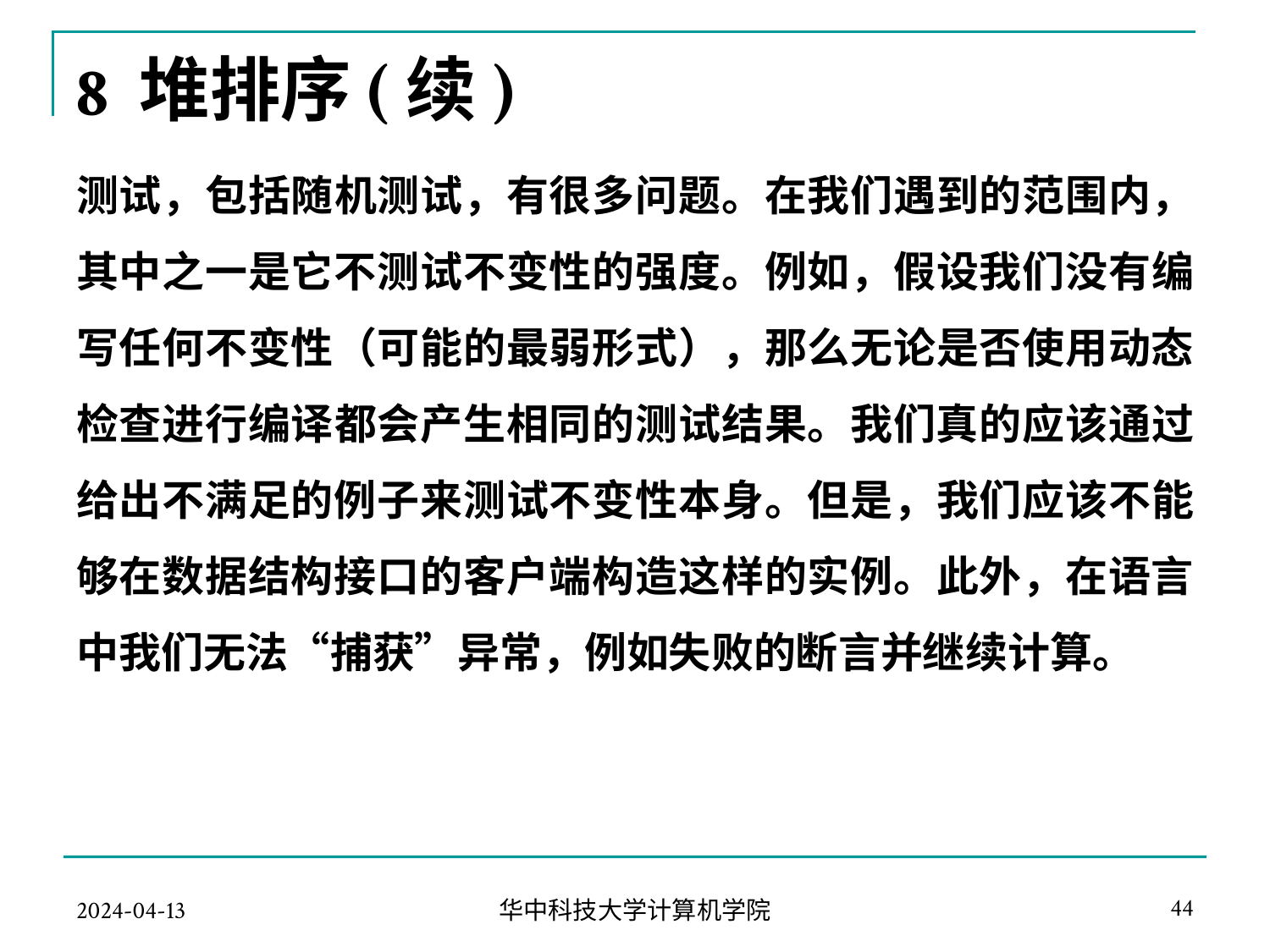

# 8 堆排序(续)
测试，包括随机测试，有很多问题。在我们遇到的范围内，其中之一是它不测试不变性的强度。例如，假设我们没有编写任何不变性（可能的最弱形式），那么无论是否使用动态检查进行编译都会产生相同的测试结果。我们真的应该通过给出不满足的例子来测试不变性本身。但是，我们应该不能够在数据结构接口的客户端构造这样的实例。此外，在语言中我们无法“捕获”异常，例如失败的断言并继续计算。
2024-04-13
44
华中科技大学计算机学院